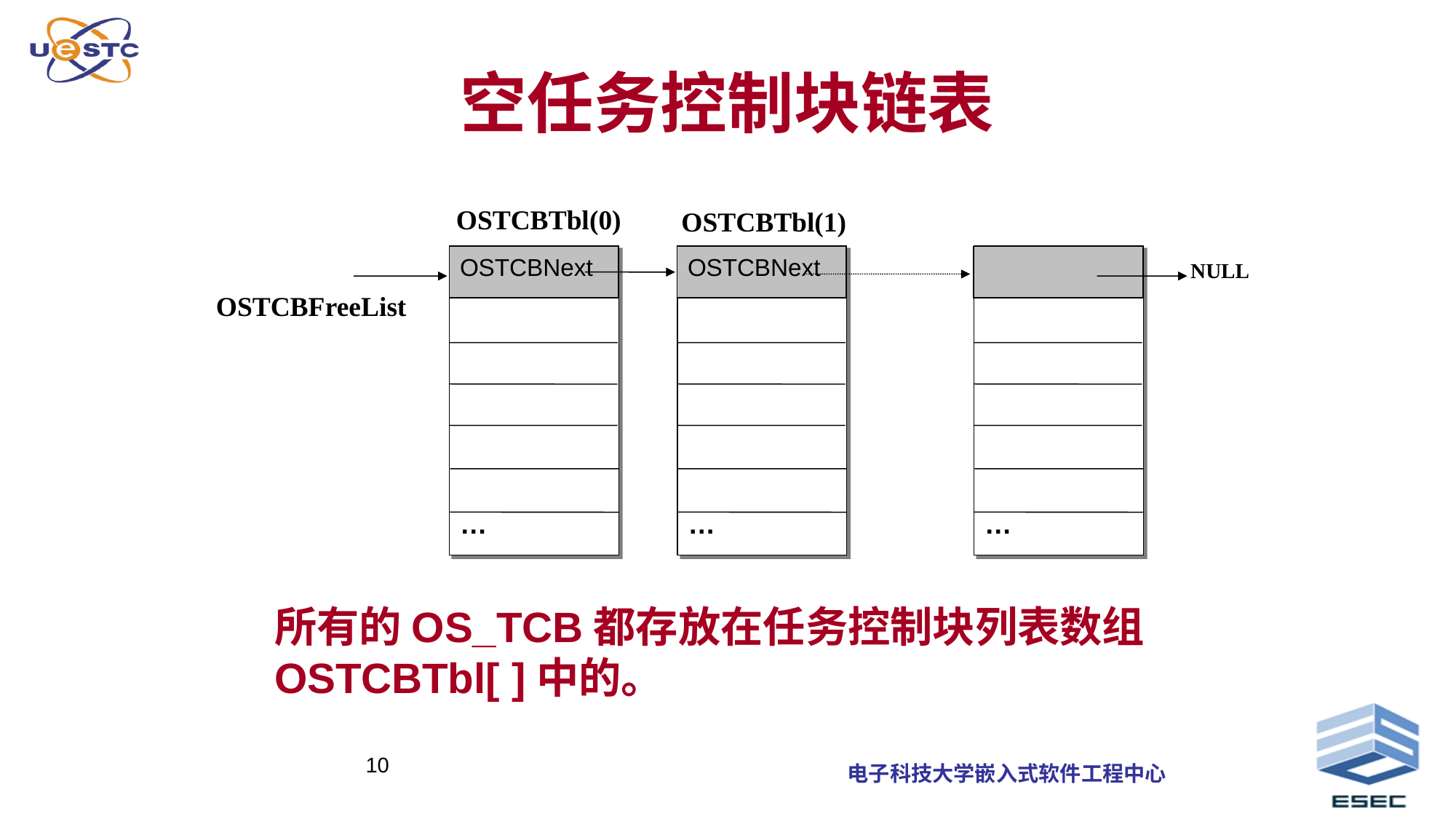

# 空任务控制块链表
OSTCBTbl(0)
OSTCBTbl(1)

NULL

…

…

…
OSTCBNext
OSTCBNext

OSTCBFreeList

所有的OS_TCB都存放在任务控制块列表数组
OSTCBTbl[ ]中的。
10